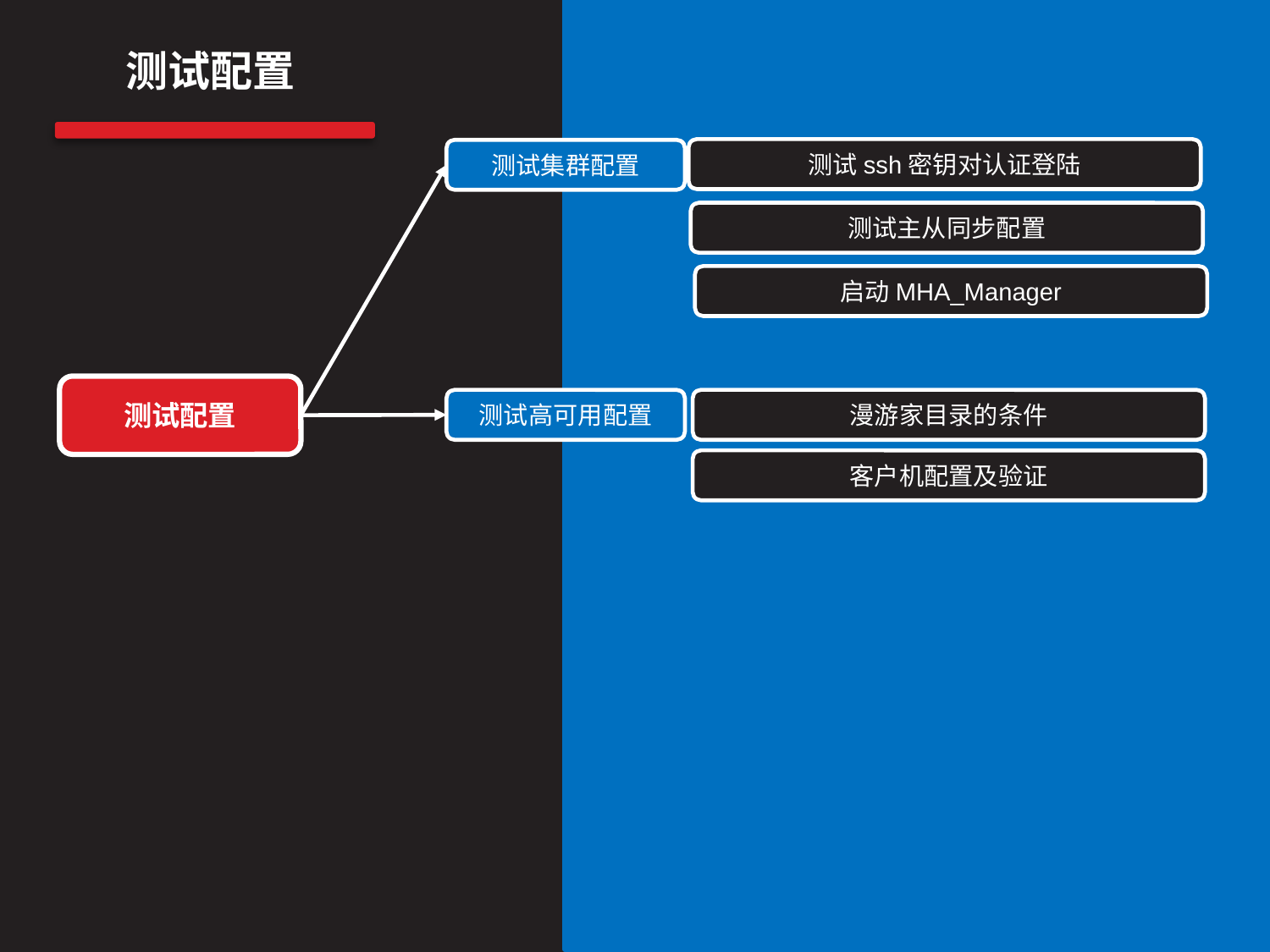

测试配置

测试ssh密钥对认证登陆
测试集群配置
测试主从同步配置
启动MHA_Manager
测试配置
测试高可用配置
漫游家目录的条件
客户机配置及验证